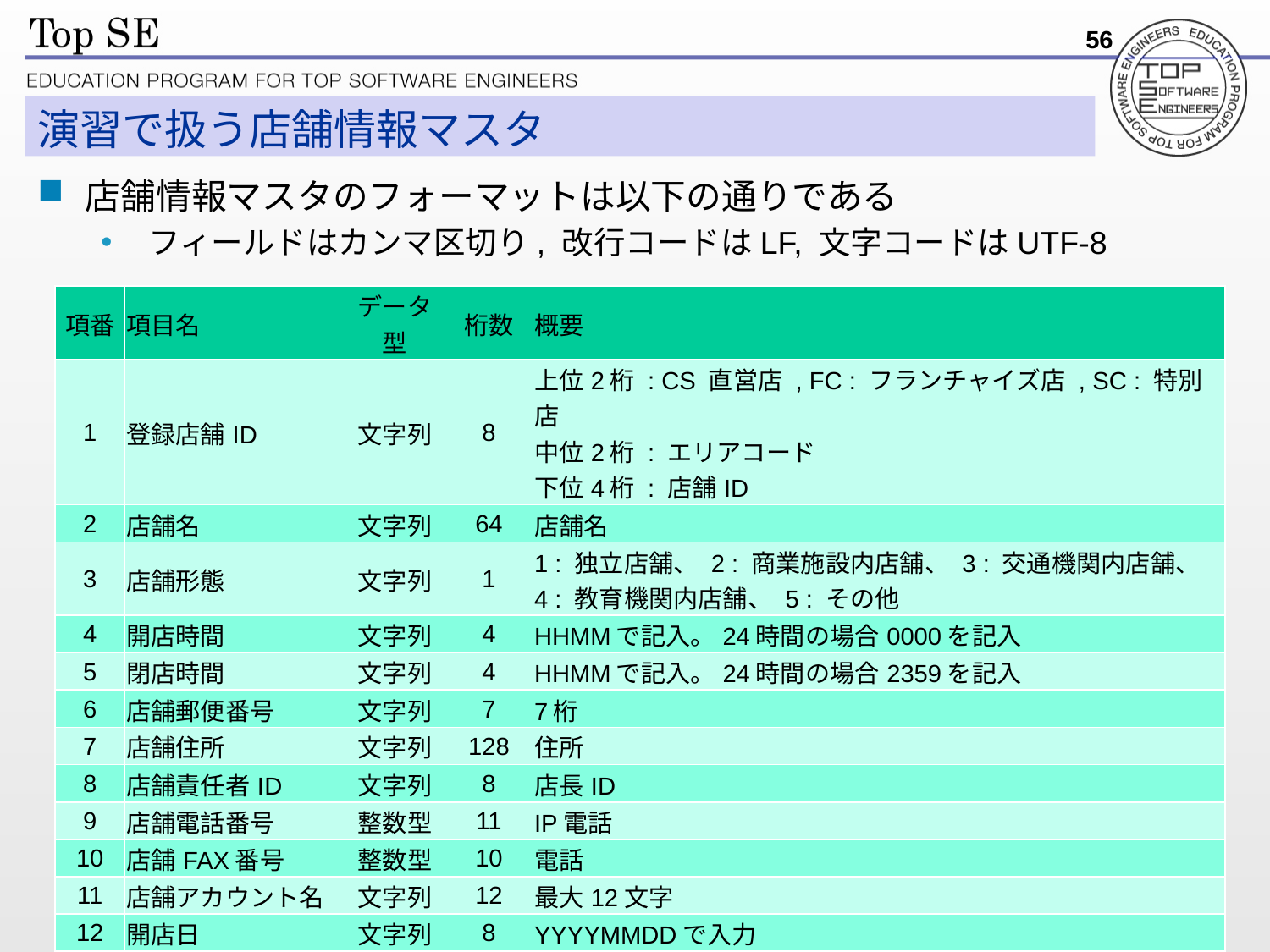

56
# 演習で扱う店舗情報マスタ
店舗情報マスタのフォーマットは以下の通りである
フィールドはカンマ区切り, 改行コードはLF, 文字コードはUTF-8
| 項番 | 項目名 | データ型 | 桁数 | 概要 |
| --- | --- | --- | --- | --- |
| 1 | 登録店舗ID | 文字列 | 8 | 上位2桁 : CS 直営店 , FC : フランチャイズ店 , SC : 特別店 中位2桁 : エリアコード 下位4桁 : 店舗ID |
| 2 | 店舗名 | 文字列 | 64 | 店舗名 |
| 3 | 店舗形態 | 文字列 | 1 | 1 : 独立店舗、 2 : 商業施設内店舗、 3 : 交通機関内店舗、 4 : 教育機関内店舗、 5 : その他 |
| 4 | 開店時間 | 文字列 | 4 | HHMMで記入。24時間の場合0000を記入 |
| 5 | 閉店時間 | 文字列 | 4 | HHMMで記入。24時間の場合2359を記入 |
| 6 | 店舗郵便番号 | 文字列 | 7 | 7桁 |
| 7 | 店舗住所 | 文字列 | 128 | 住所 |
| 8 | 店舗責任者ID | 文字列 | 8 | 店長ID |
| 9 | 店舗電話番号 | 整数型 | 11 | IP電話 |
| 10 | 店舗FAX番号 | 整数型 | 10 | 電話 |
| 11 | 店舗アカウント名 | 文字列 | 12 | 最大12文字 |
| 12 | 開店日 | 文字列 | 8 | YYYYMMDDで入力 |
| 13 | 閉店日 | 文字列 | 8 | YYYYMMDDで入力 |
| 14 | 有効区分 | 文字列 | 1 | 0 : 無効、1 : 有効 |